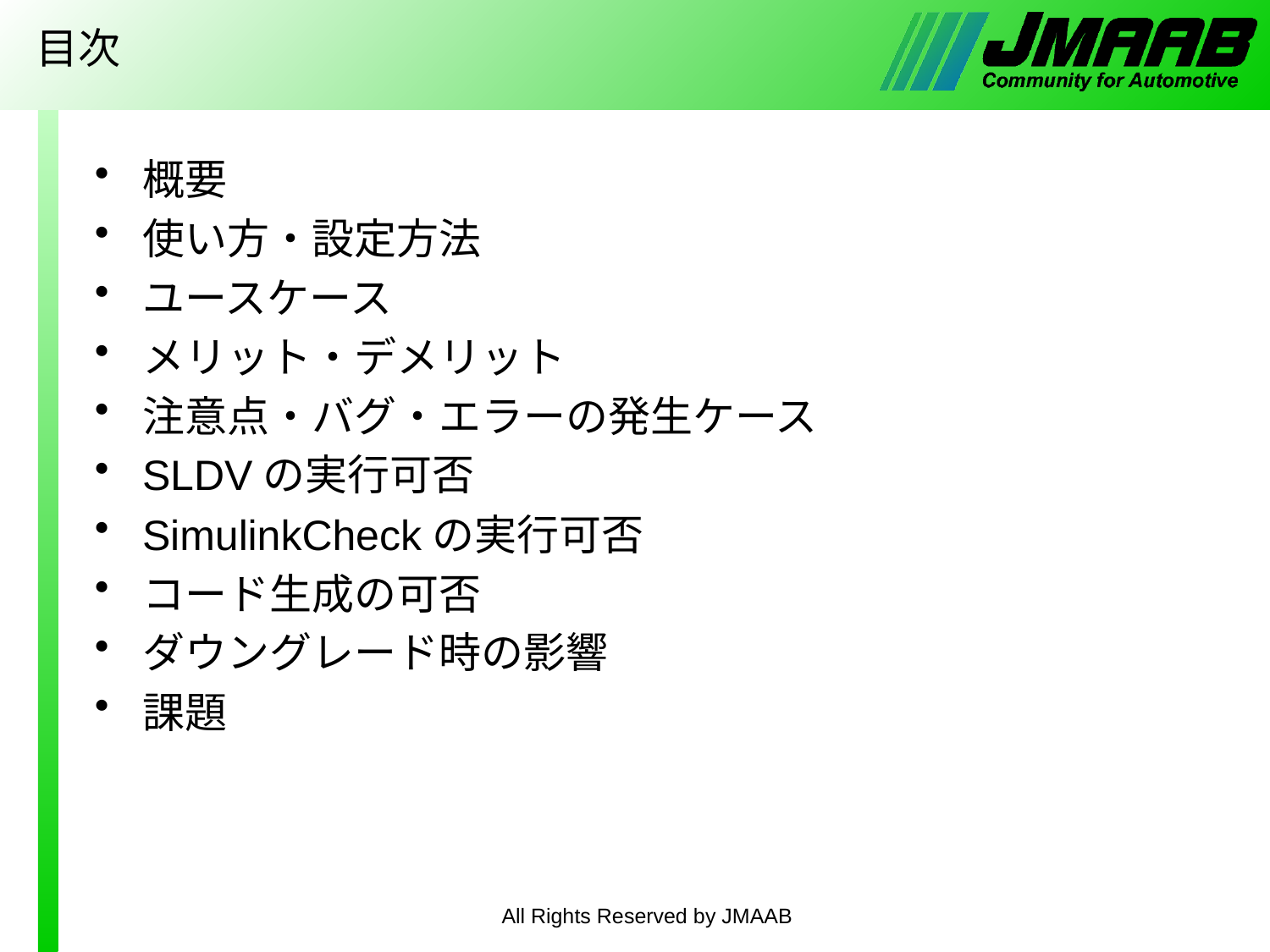

# 目次
概要
使い方・設定方法
ユースケース
メリット・デメリット
注意点・バグ・エラーの発生ケース
SLDVの実行可否
SimulinkCheckの実行可否
コード生成の可否
ダウングレード時の影響
課題